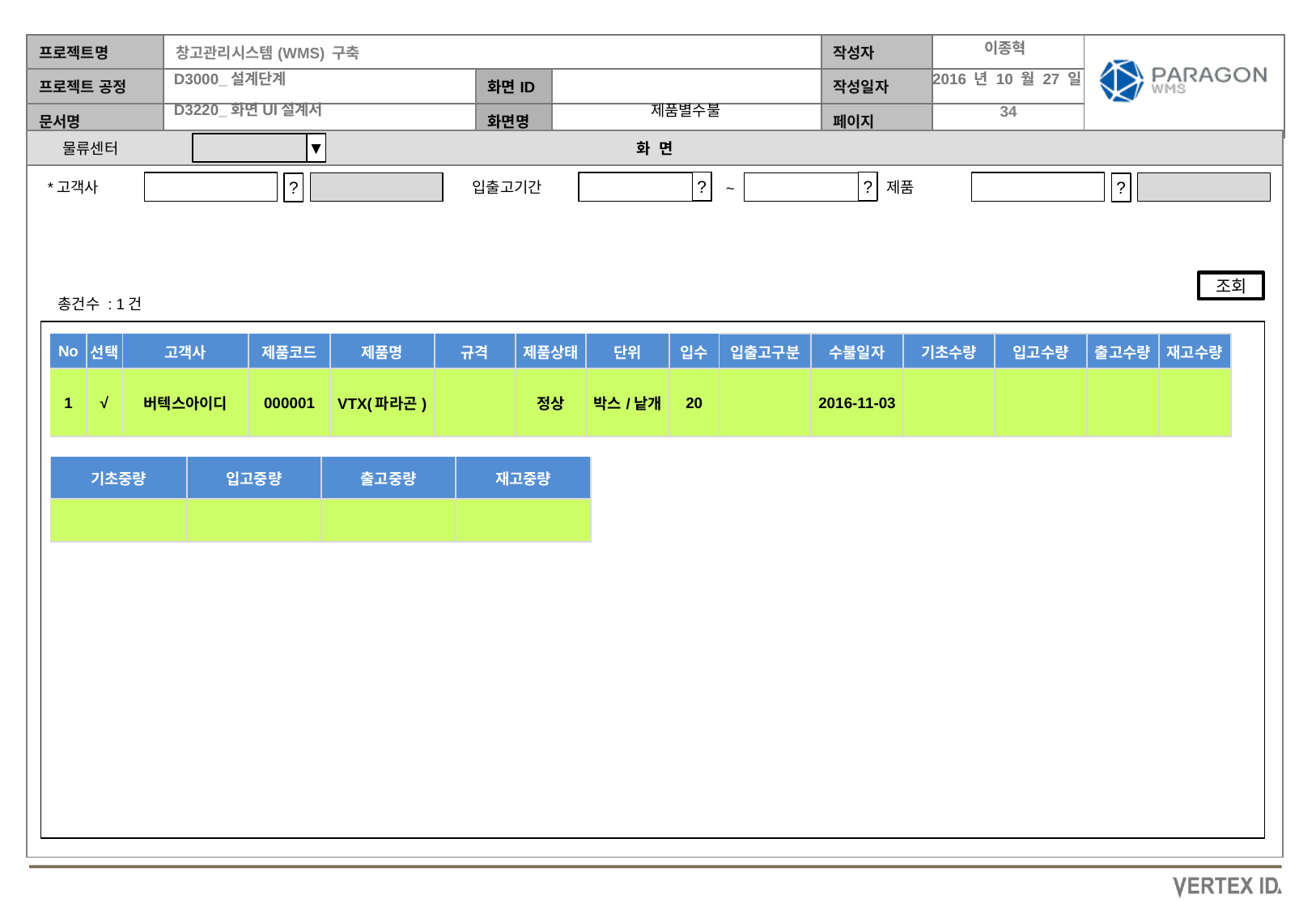

이종혁
2016 년 10 월 27 일
제품별수불
물류센터

▼
▼
*고객사

입출고기간

?
제품

?

~

?
?
조회
총건수 : 1건

| No | 선택 | 고객사 | 제품코드 | 제품명 | 규격 | 제품상태 | 단위 | 입수 | 입출고구분 | 수불일자 | 기초수량 | 입고수량 | 출고수량 | 재고수량 |
| --- | --- | --- | --- | --- | --- | --- | --- | --- | --- | --- | --- | --- | --- | --- |
| 1 | √ | 버텍스아이디 | 000001 | VTX(파라곤) |  | 정상 | 박스/낱개 | 20 |  | 2016-11-03 |  |  |  |  |
| 기초중량 | 입고중량 | 출고중량 | 재고중량 |
| --- | --- | --- | --- |
|  |  |  |  |